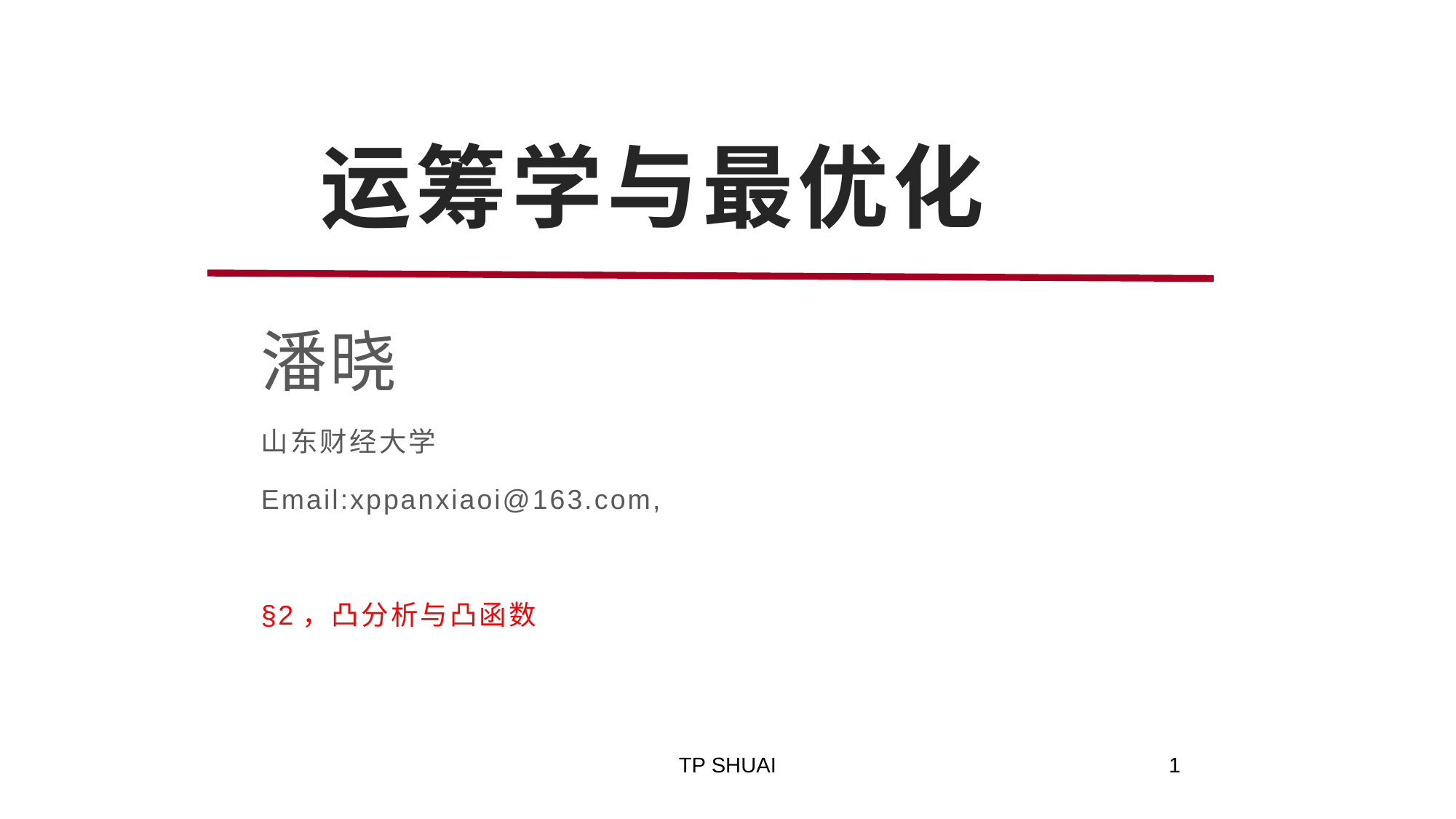

运筹学与最优化

潘晓
山东财经大学
Email:xppanxiaoi@163.com,

§2，凸分析与凸函数
TP SHUAI
1